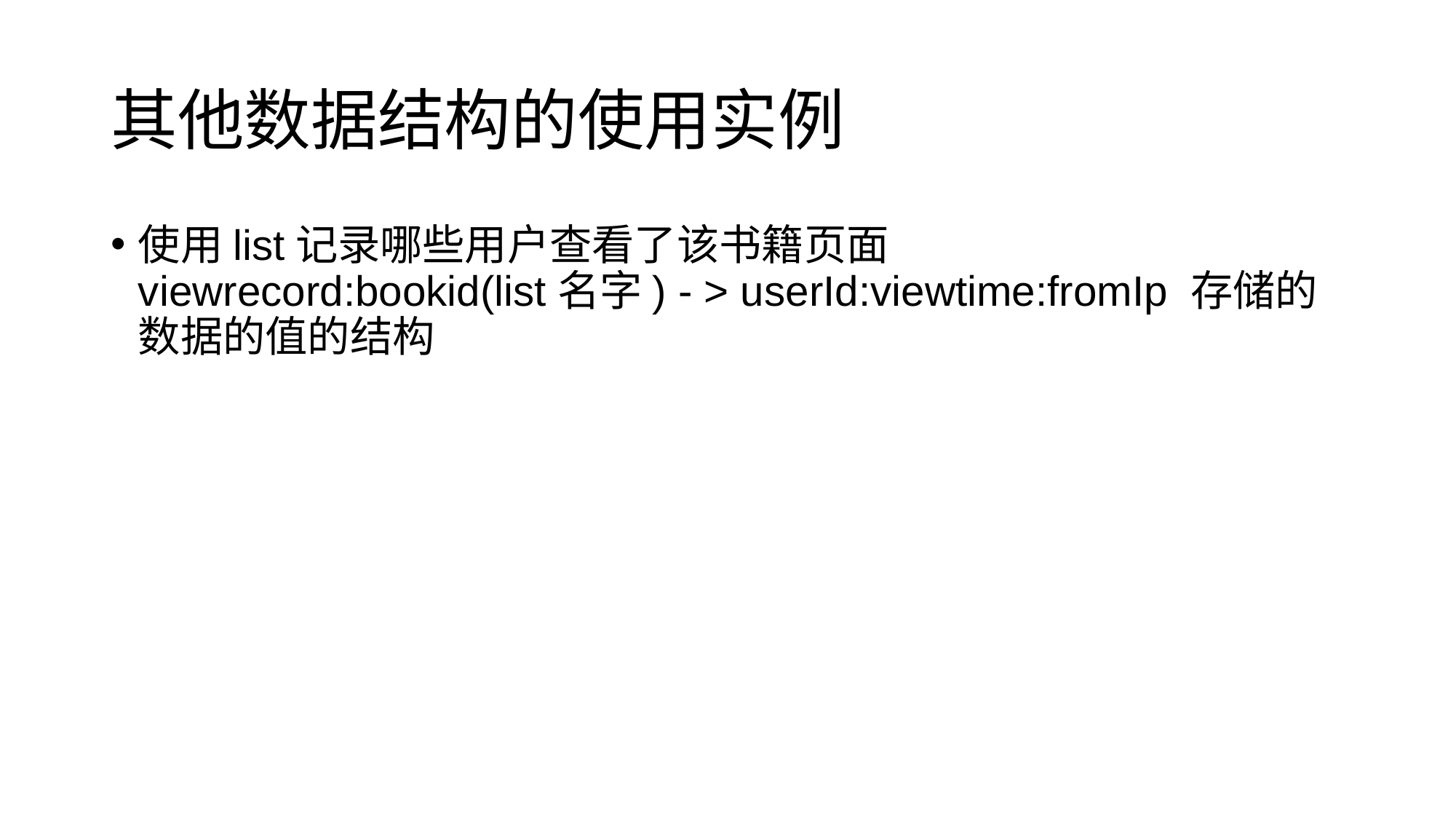

# 其他数据结构的使用实例
使用list记录哪些用户查看了该书籍页面
viewrecord:bookid(list名字) - > userId:viewtime:fromIp 存储的数据的值的结构